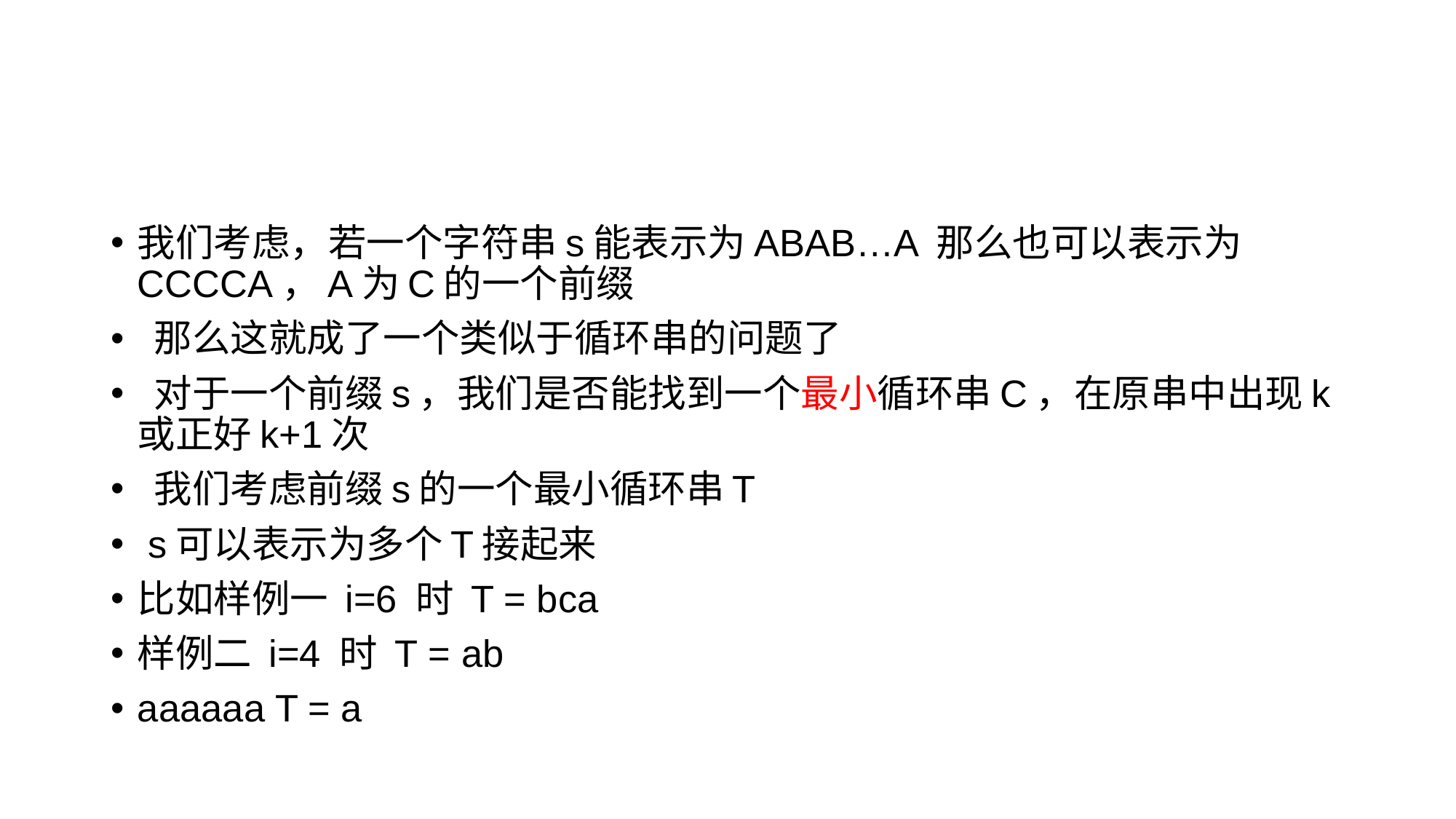

#
我们考虑，若一个字符串s能表示为ABAB…A 那么也可以表示为CCCCA，A为C的一个前缀
 那么这就成了一个类似于循环串的问题了
 对于一个前缀s，我们是否能找到一个最小循环串C，在原串中出现k或正好k+1次
 我们考虑前缀s的一个最小循环串T
 s可以表示为多个T接起来
比如样例一 i=6 时 T = bca
样例二 i=4 时 T = ab
aaaaaa T = a